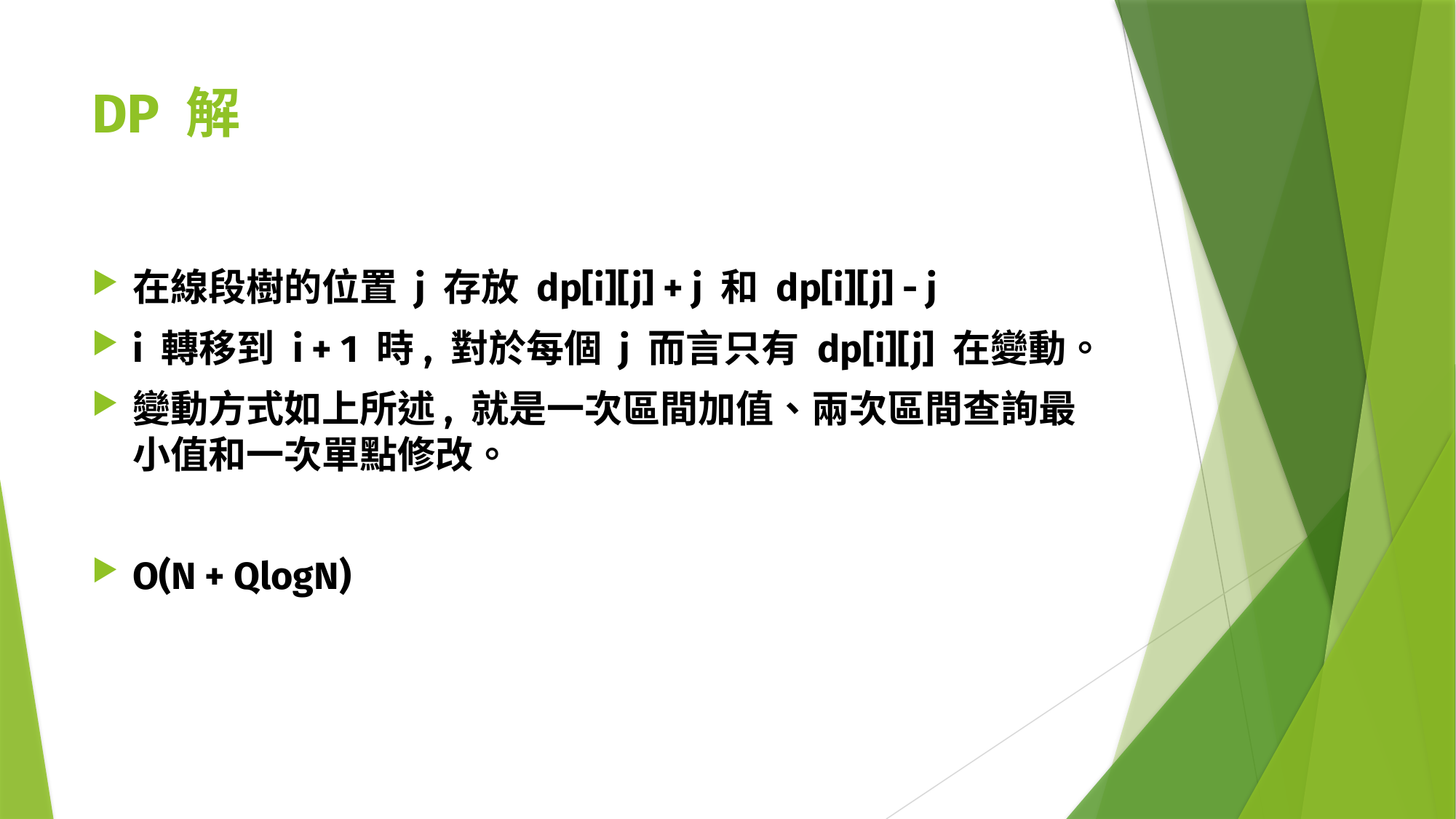

# DP 解
在線段樹的位置 j 存放 dp[i][j] + j 和 dp[i][j] - j
i 轉移到 i + 1 時, 對於每個 j 而言只有 dp[i][j] 在變動。
變動方式如上所述, 就是一次區間加值、兩次區間查詢最小值和一次單點修改。

O(N + QlogN)